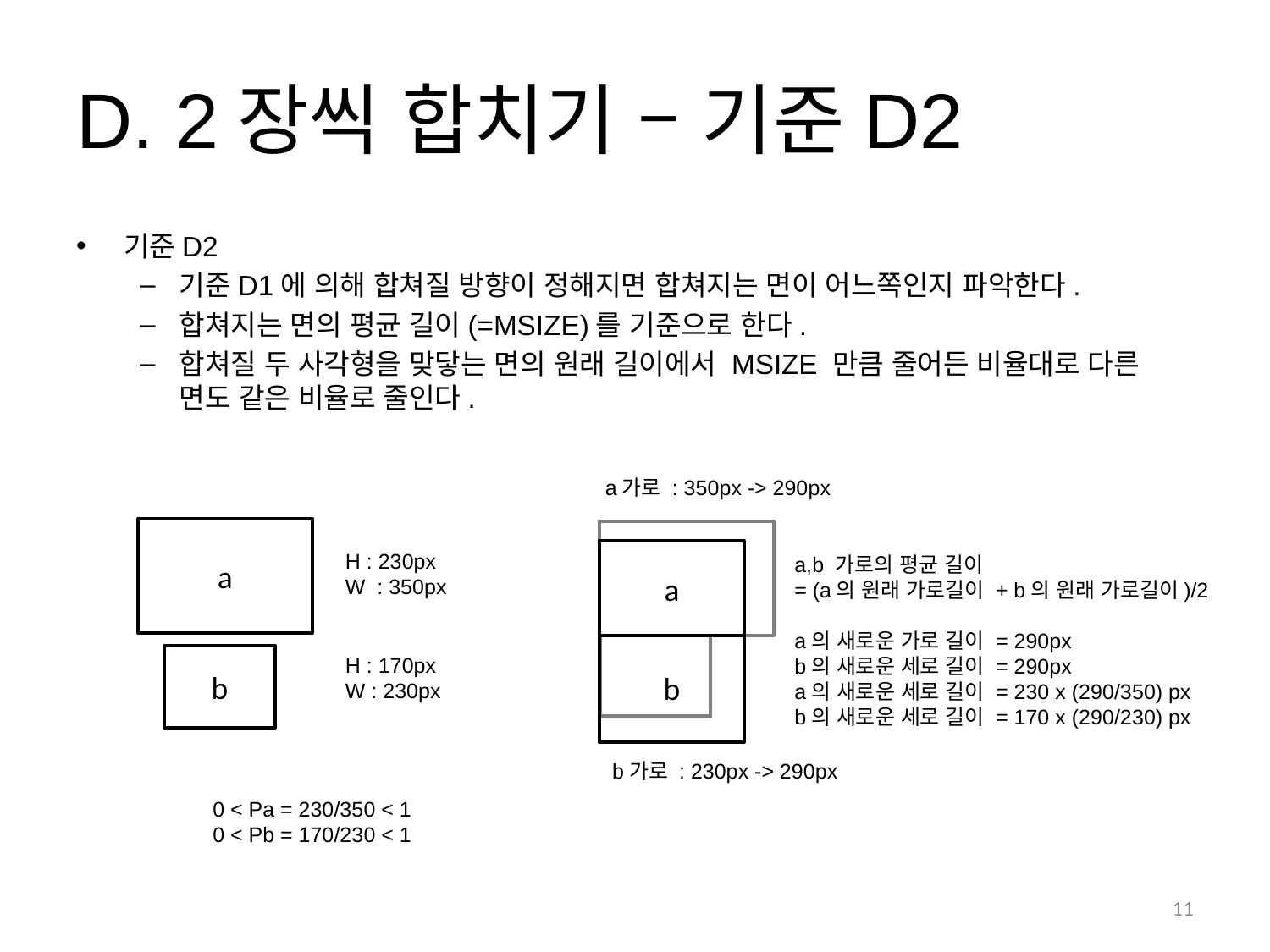

# D. 2장씩 합치기 – 기준D2
기준D2
기준D1에 의해 합쳐질 방향이 정해지면 합쳐지는 면이 어느쪽인지 파악한다.
합쳐지는 면의 평균 길이(=MSIZE)를 기준으로 한다.
합쳐질 두 사각형을 맞닿는 면의 원래 길이에서 MSIZE 만큼 줄어든 비율대로 다른 면도 같은 비율로 줄인다.
a가로 : 350px -> 290px
a
a
a
H : 230px
W  : 350px
a,b 가로의 평균 길이
= (a의 원래 가로길이 + b의 원래 가로길이)/2

a의 새로운 가로 길이 = 290px
b의 새로운 세로 길이 = 290px
a의 새로운 세로 길이 = 230 x (290/350) px
b의 새로운 세로 길이 = 170 x (290/230) px
b

b
H : 170px
W : 230px
b가로 : 230px -> 290px
0 < Pa = 230/350 < 1
0 < Pb = 170/230 < 1
11